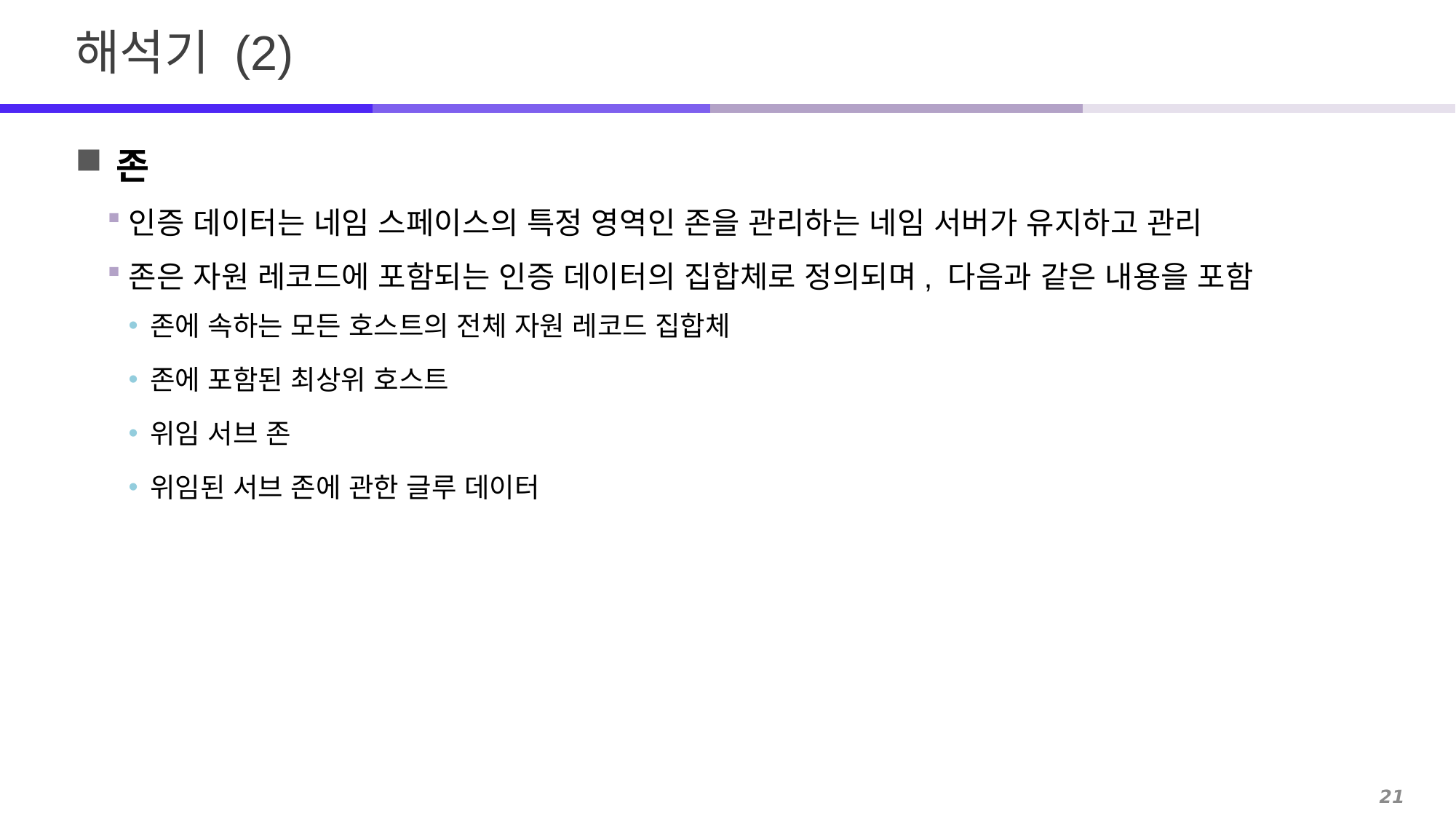

# 해석기 (2)
존
인증 데이터는 네임 스페이스의 특정 영역인 존을 관리하는 네임 서버가 유지하고 관리
존은 자원 레코드에 포함되는 인증 데이터의 집합체로 정의되며, 다음과 같은 내용을 포함
존에 속하는 모든 호스트의 전체 자원 레코드 집합체
존에 포함된 최상위 호스트
위임 서브 존
위임된 서브 존에 관한 글루 데이터